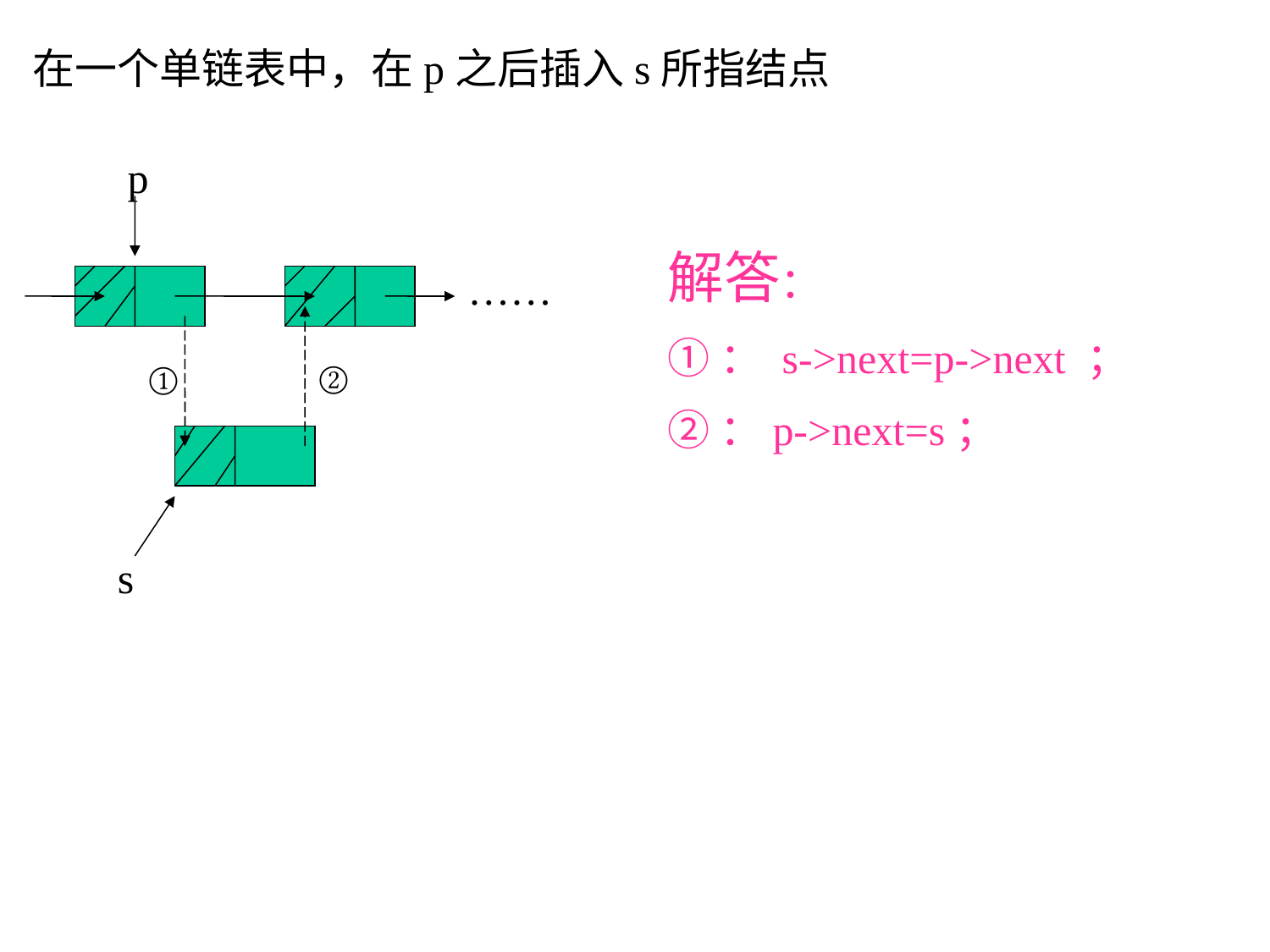

在一个单链表中，在p之后插入s所指结点
p

解答：
①： s->next=p->next ；
②：p->next=s；
……

②
①

s